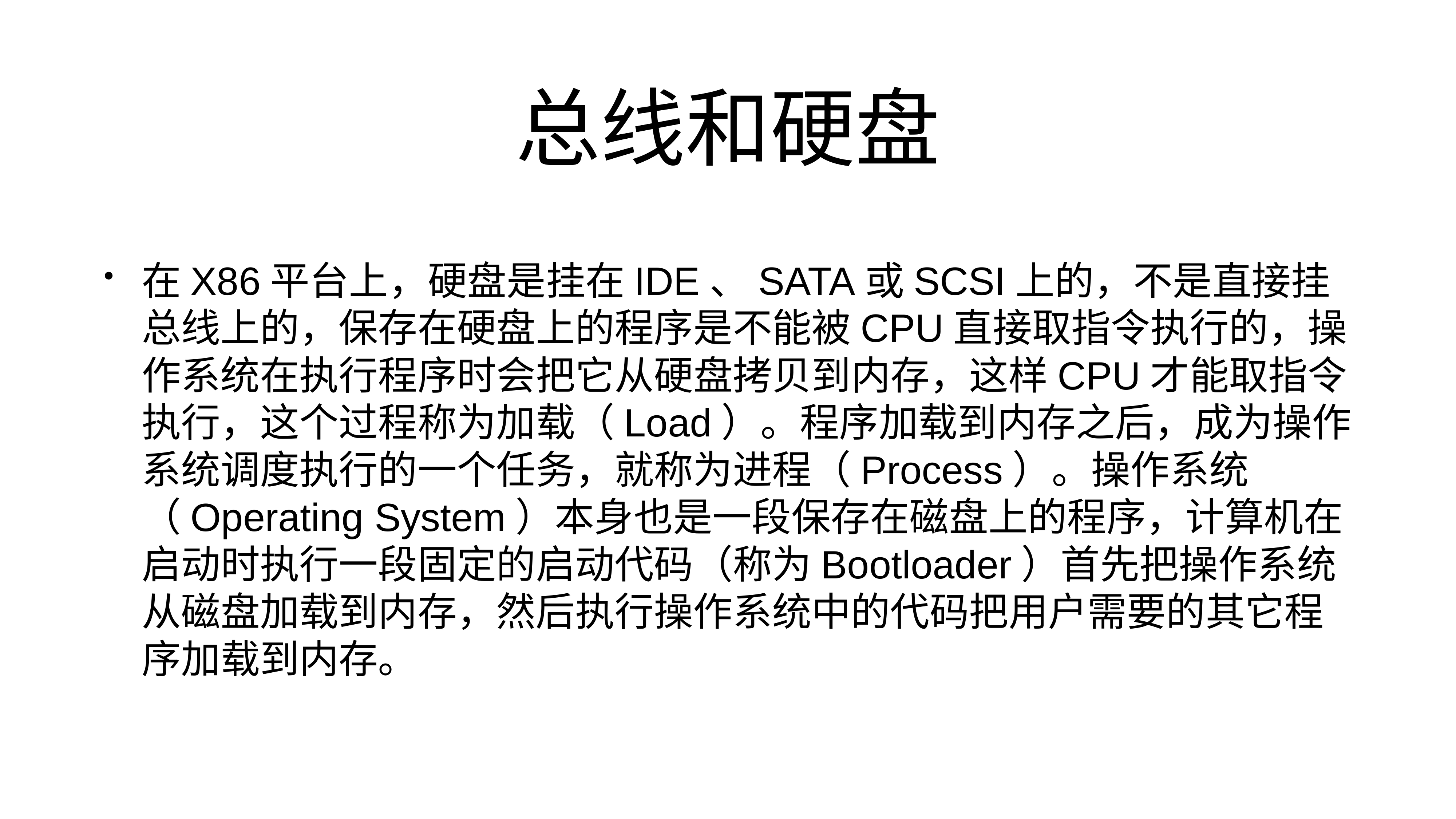

# 总线和硬盘
在X86平台上，硬盘是挂在IDE、SATA或SCSI上的，不是直接挂总线上的，保存在硬盘上的程序是不能被CPU直接取指令执行的，操作系统在执行程序时会把它从硬盘拷贝到内存，这样CPU才能取指令执行，这个过程称为加载（Load）。程序加载到内存之后，成为操作系统调度执行的一个任务，就称为进程（Process）。操作系统（Operating System）本身也是一段保存在磁盘上的程序，计算机在启动时执行一段固定的启动代码（称为Bootloader）首先把操作系统从磁盘加载到内存，然后执行操作系统中的代码把用户需要的其它程序加载到内存。